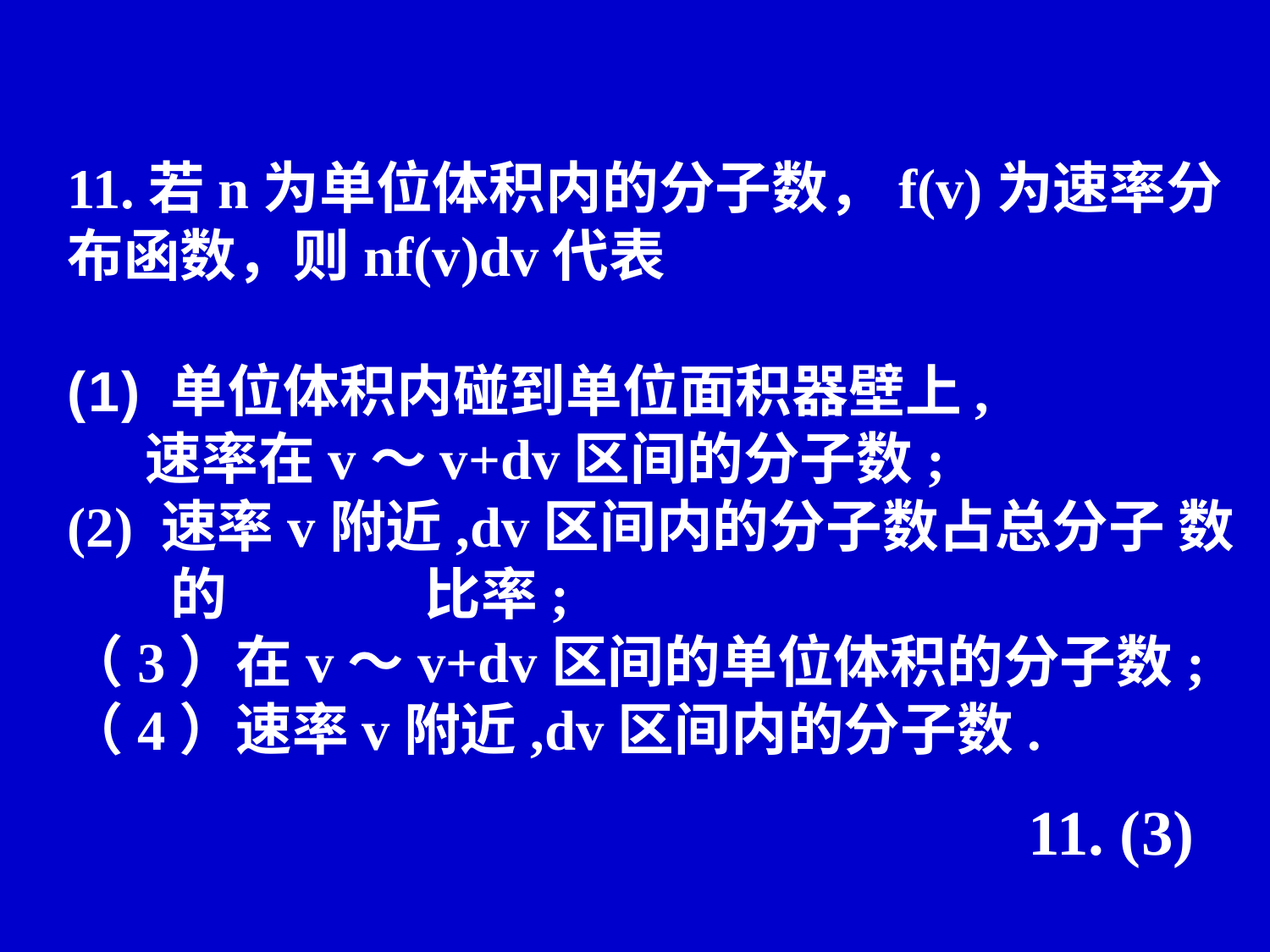

11.若n为单位体积内的分子数，f(v)为速率分布函数，则nf(v)dv代表

单位体积内碰到单位面积器壁上,
     速率在v～v+dv区间的分子数;
(2) 速率v附近,dv区间内的分子数占总分子 数的       	比率;
（3）在v～v+dv区间的单位体积的分子数;
（4）速率v附近,dv区间内的分子数.
11. (3)